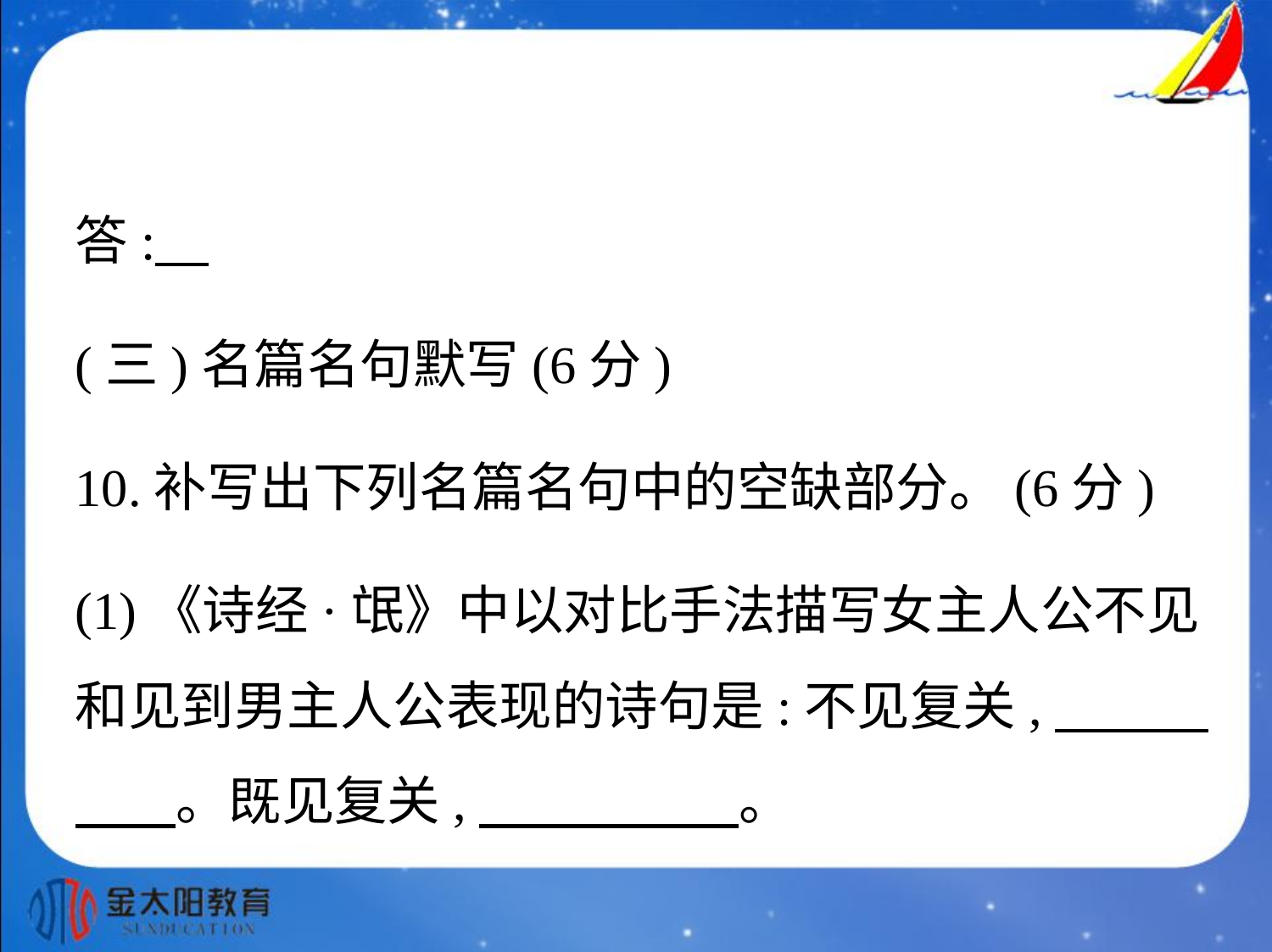

答:
(三)名篇名句默写(6分)
10.补写出下列名篇名句中的空缺部分。(6分)
(1)《诗经·氓》中以对比手法描写女主人公不见
和见到男主人公表现的诗句是:不见复关,　　    
　    。既见复关,　　　　    。